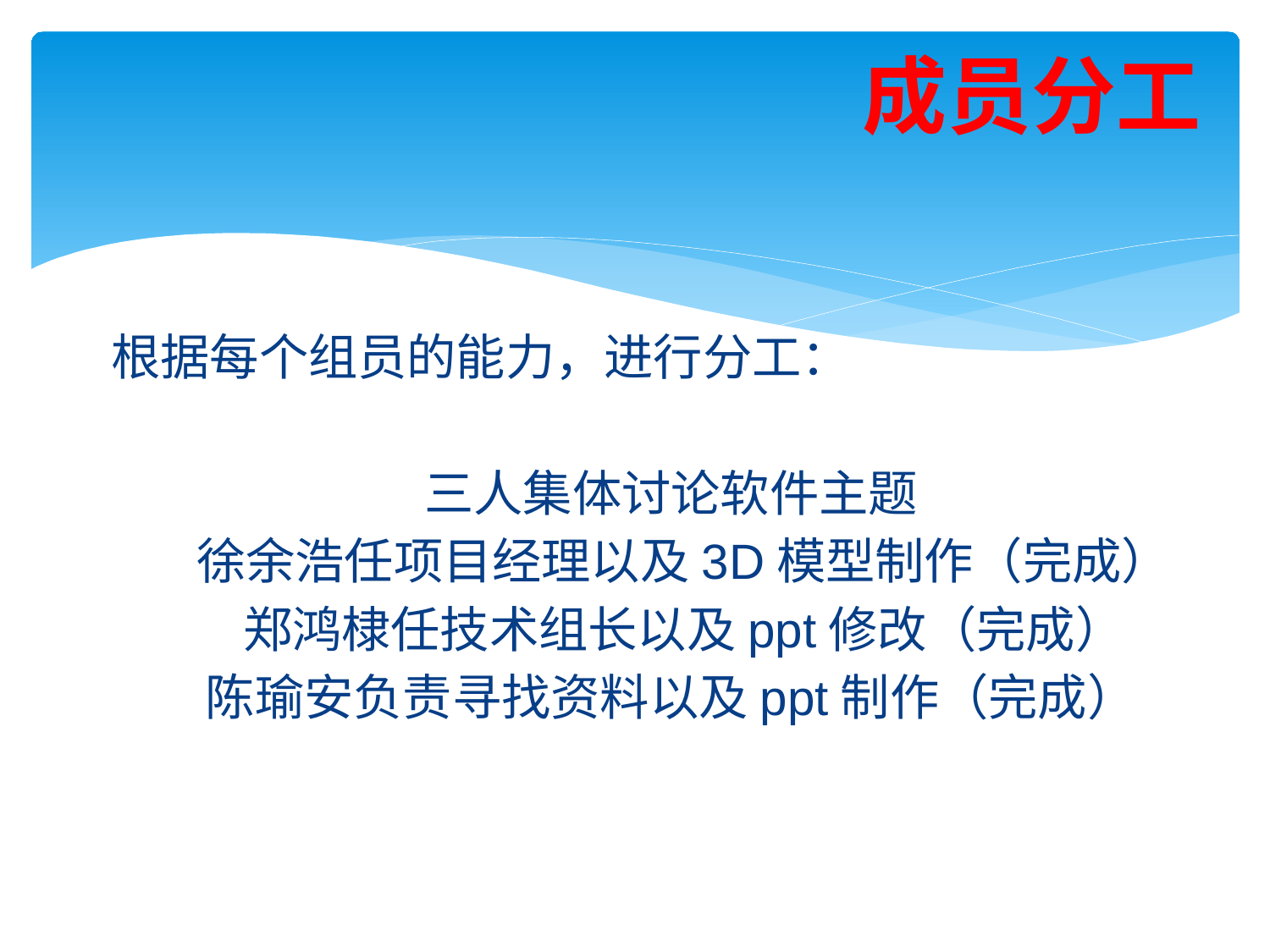

成员分工
根据每个组员的能力，进行分工：

三人集体讨论软件主题
徐余浩任项目经理以及3D模型制作（完成）
郑鸿棣任技术组长以及ppt修改（完成）
陈瑜安负责寻找资料以及ppt制作（完成）